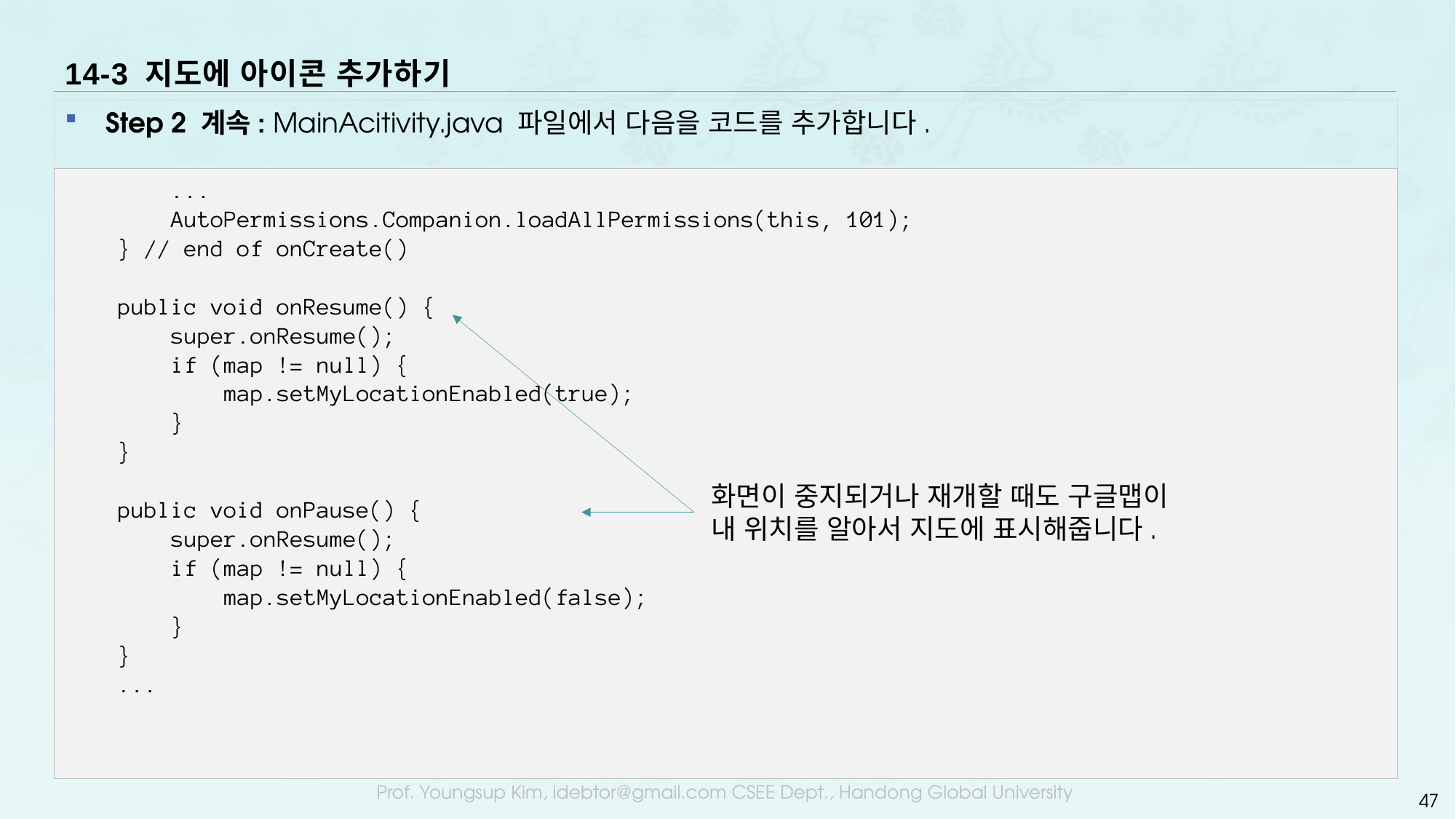

# 14-3 지도에 아이콘 추가하기
Step 2 계속: MainAcitivity.java 파일에서 다음을 코드를 추가합니다.

        ...
        AutoPermissions.Companion.loadAllPermissions(this, 101);
    } // end of onCreate()

    public void onResume() {
        super.onResume();
        if (map != null) {
            map.setMyLocationEnabled(true);
        }
    }

    public void onPause() {
        super.onResume();
        if (map != null) {
            map.setMyLocationEnabled(false);
        }
    }
    ...

화면이 중지되거나 재개할 때도 구글맵이
내 위치를 알아서 지도에 표시해줍니다.
47